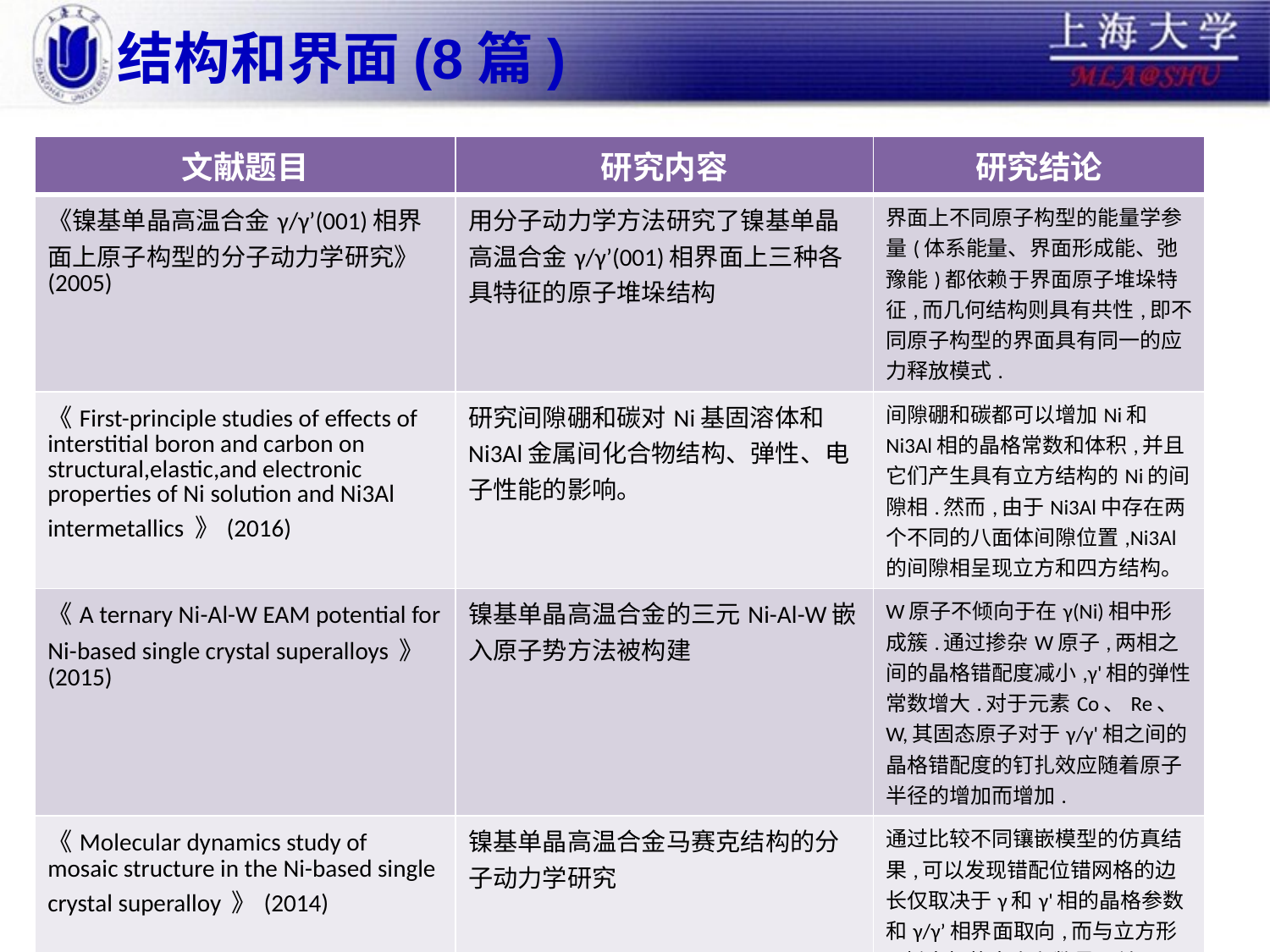

# 结构和界面(8篇)
| 文献题目 | 研究内容 | 研究结论 |
| --- | --- | --- |
| 《镍基单晶高温合金γ/γ’(001)相界面上原子构型的分子动力学研究》(2005) | 用分子动力学方法研究了镍基单晶高温合金γ/γ’(001)相界面上三种各具特征的原子堆垛结构 | 界面上不同原子构型的能量学参量(体系能量、界面形成能、弛豫能)都依赖于界面原子堆垛特征,而几何结构则具有共性,即不同原子构型的界面具有同一的应力释放模式. |
| 《First-principle studies of effects of interstitial boron and carbon on structural,elastic,and electronic properties of Ni solution and Ni3Al intermetallics 》(2016) | 研究间隙硼和碳对Ni基固溶体和Ni3Al金属间化合物结构、弹性、电子性能的影响。 | 间隙硼和碳都可以增加Ni和Ni3Al相的晶格常数和体积,并且它们产生具有立方结构的Ni的间隙相.然而,由于Ni3Al中存在两个不同的八面体间隙位置,Ni3Al的间隙相呈现立方和四方结构。 |
| 《A ternary Ni-Al-W EAM potential for Ni-based single crystal superalloys 》 (2015) | 镍基单晶高温合金的三元Ni-Al-W嵌入原子势方法被构建 | W原子不倾向于在γ(Ni)相中形成簇.通过掺杂W原子,两相之间的晶格错配度减小,γ'相的弹性常数增大.对于元素Co、Re、W,其固态原子对于γ/γ'相之间的晶格错配度的钉扎效应随着原子半径的增加而增加. |
| 《Molecular dynamics study of mosaic structure in the Ni-based single crystal superalloy 》(2014) | 镍基单晶高温合金马赛克结构的分子动力学研究 | 通过比较不同镶嵌模型的仿真结果,可以发现错配位错网格的边长仅取决于γ和γ'相的晶格参数和γ/γ’相界面取向,而与立方形γ'析出相的大小和数量无关. |